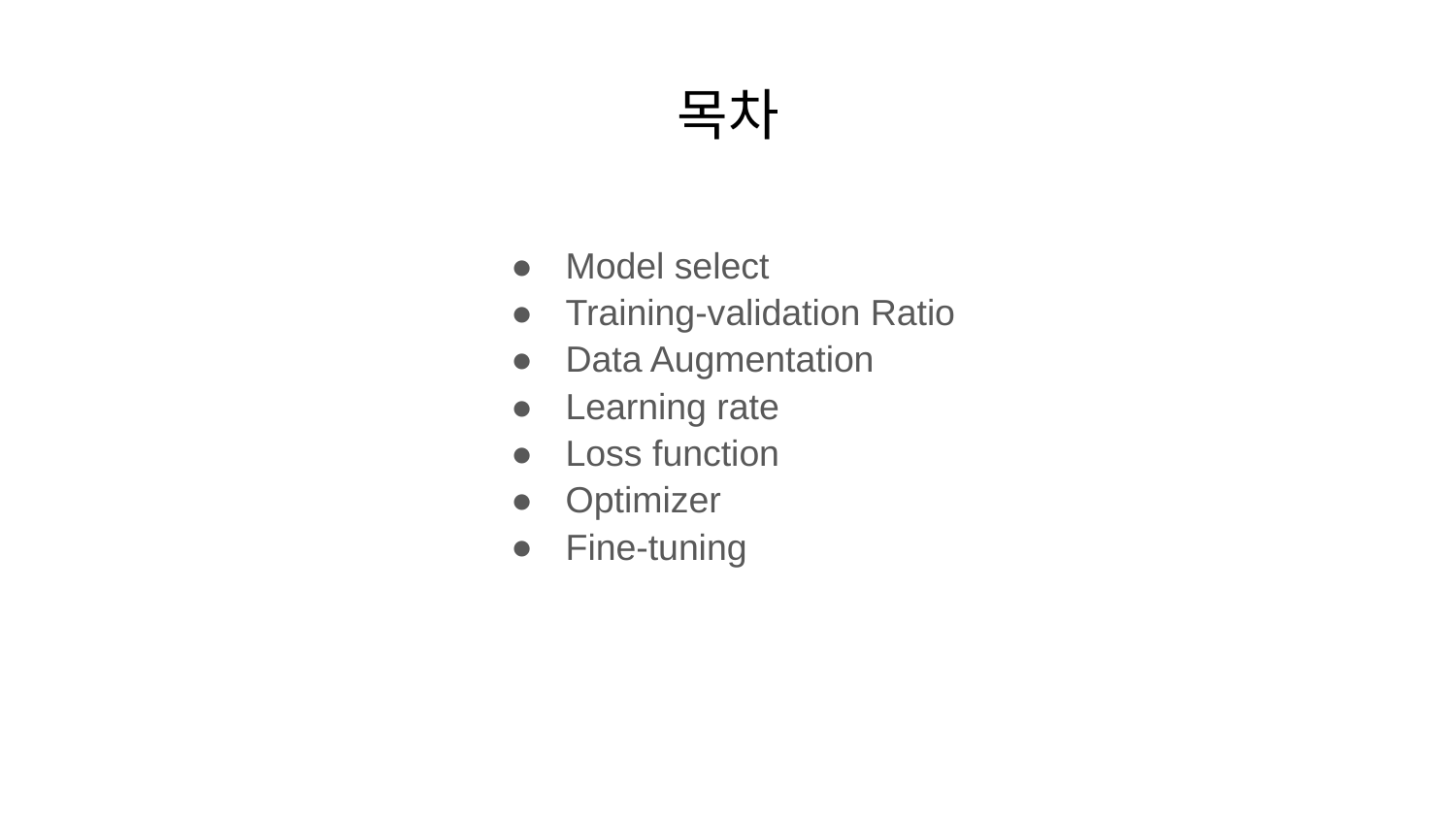

# 목차
Model select
Training-validation Ratio
Data Augmentation
Learning rate
Loss function
Optimizer
Fine-tuning